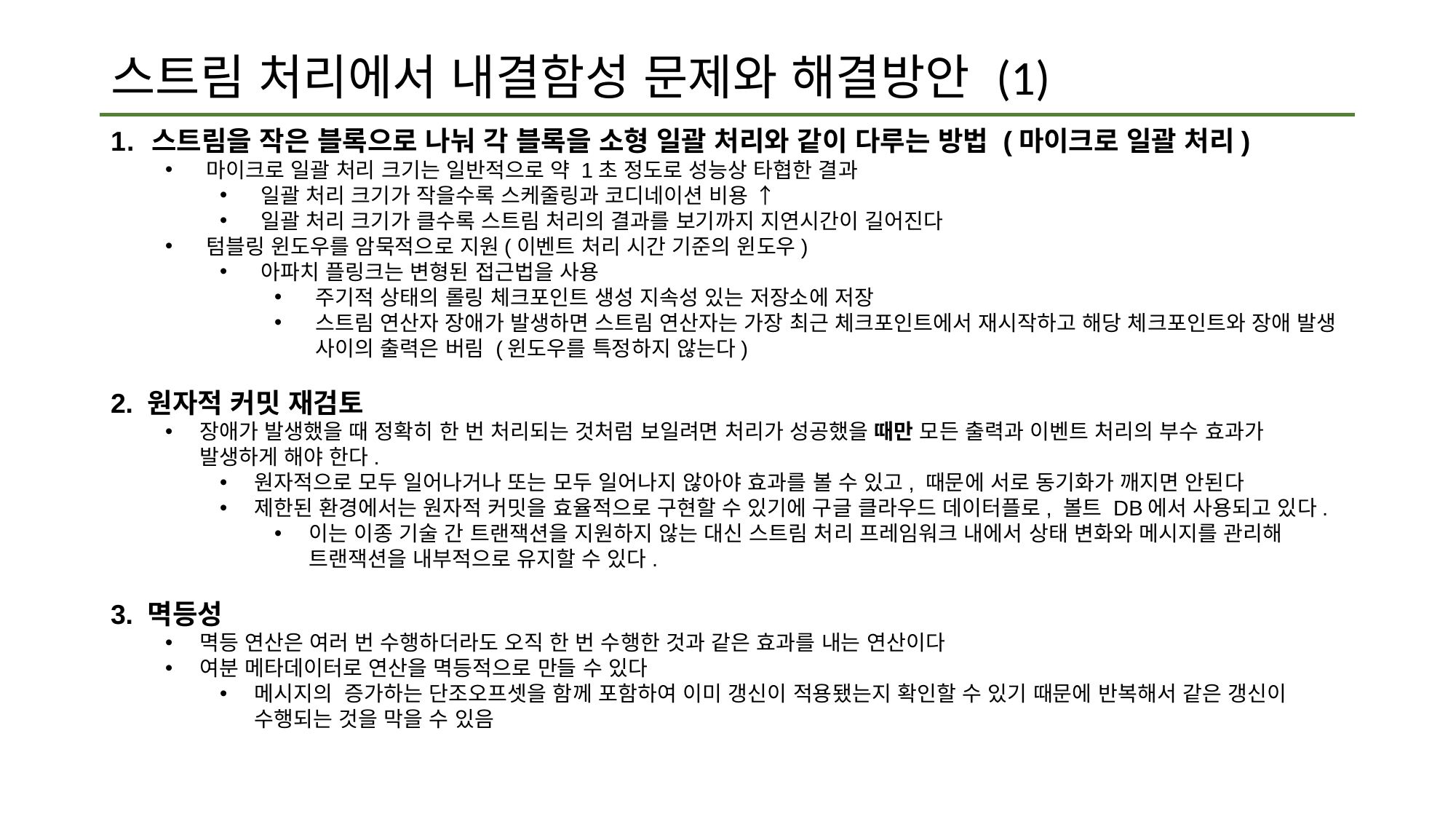

# 스트림 처리에서 내결함성 문제와 해결방안 (1)
스트림을 작은 블록으로 나눠 각 블록을 소형 일괄 처리와 같이 다루는 방법 (마이크로 일괄 처리)
마이크로 일괄 처리 크기는 일반적으로 약 1초 정도로 성능상 타협한 결과
일괄 처리 크기가 작을수록 스케줄링과 코디네이션 비용 ↑
일괄 처리 크기가 클수록 스트림 처리의 결과를 보기까지 지연시간이 길어진다
텀블링 윈도우를 암묵적으로 지원(이벤트 처리 시간 기준의 윈도우)
아파치 플링크는 변형된 접근법을 사용
주기적 상태의 롤링 체크포인트 생성 지속성 있는 저장소에 저장
스트림 연산자 장애가 발생하면 스트림 연산자는 가장 최근 체크포인트에서 재시작하고 해당 체크포인트와 장애 발생 사이의 출력은 버림 (윈도우를 특정하지 않는다)

2. 원자적 커밋 재검토
장애가 발생했을 때 정확히 한 번 처리되는 것처럼 보일려면 처리가 성공했을 때만 모든 출력과 이벤트 처리의 부수 효과가 발생하게 해야 한다.
원자적으로 모두 일어나거나 또는 모두 일어나지 않아야 효과를 볼 수 있고, 때문에 서로 동기화가 깨지면 안된다
제한된 환경에서는 원자적 커밋을 효율적으로 구현할 수 있기에 구글 클라우드 데이터플로, 볼트 DB에서 사용되고 있다.
이는 이종 기술 간 트랜잭션을 지원하지 않는 대신 스트림 처리 프레임워크 내에서 상태 변화와 메시지를 관리해 트랜잭션을 내부적으로 유지할 수 있다.

3. 멱등성
멱등 연산은 여러 번 수행하더라도 오직 한 번 수행한 것과 같은 효과를 내는 연산이다
여분 메타데이터로 연산을 멱등적으로 만들 수 있다
메시지의  증가하는 단조오프셋을 함께 포함하여 이미 갱신이 적용됐는지 확인할 수 있기 때문에 반복해서 같은 갱신이 수행되는 것을 막을 수 있음